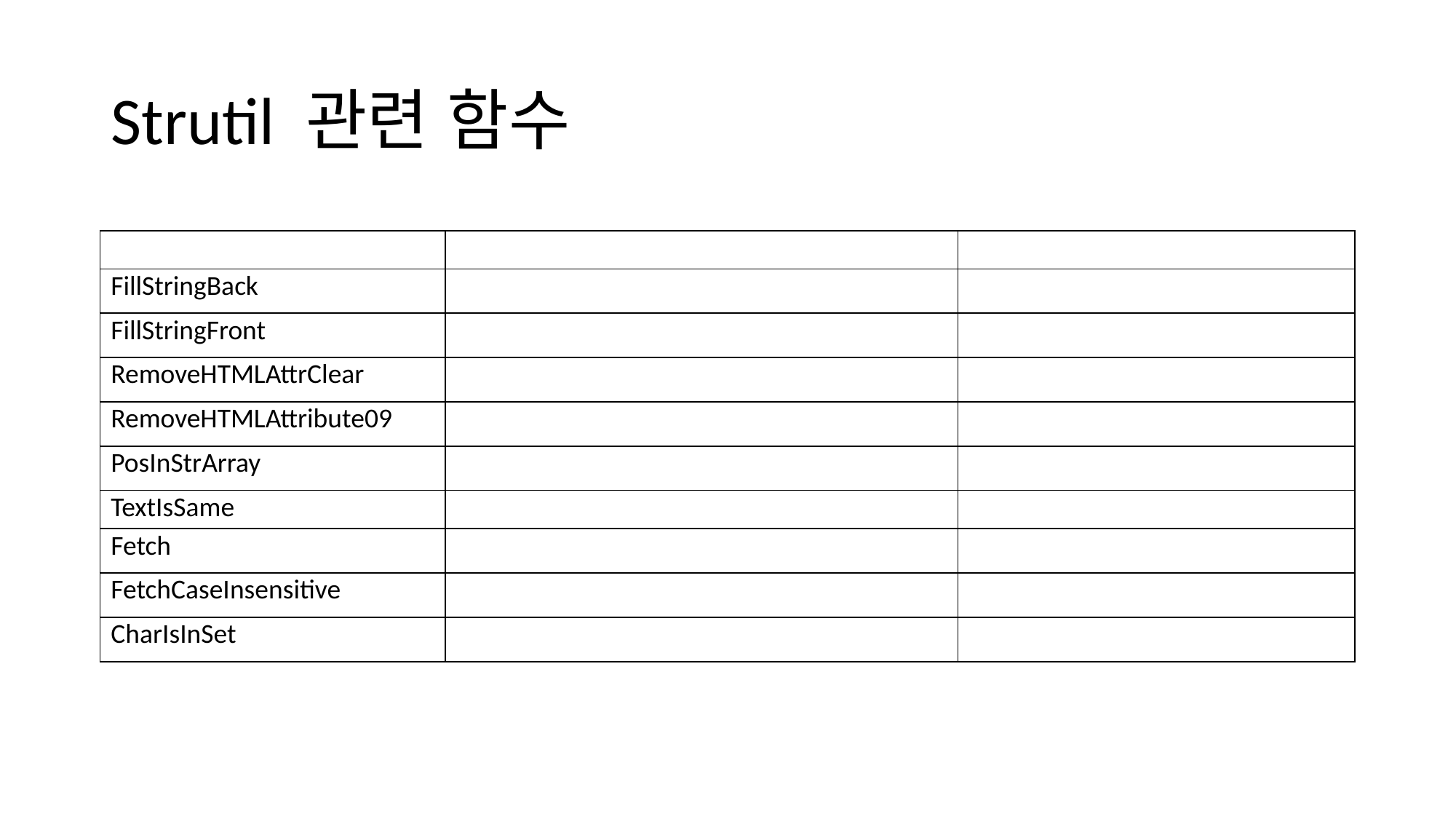

# Strutil 관련 함수
|  |  |  |
| --- | --- | --- |
| FillStringBack |  |  |
| FillStringFront |  |  |
| RemoveHTMLAttrClear |  |  |
| RemoveHTMLAttribute09 |  |  |
| PosInStrArray |  |  |
| TextIsSame |  |  |
| Fetch |  |  |
| FetchCaseInsensitive |  |  |
| CharIsInSet |  |  |